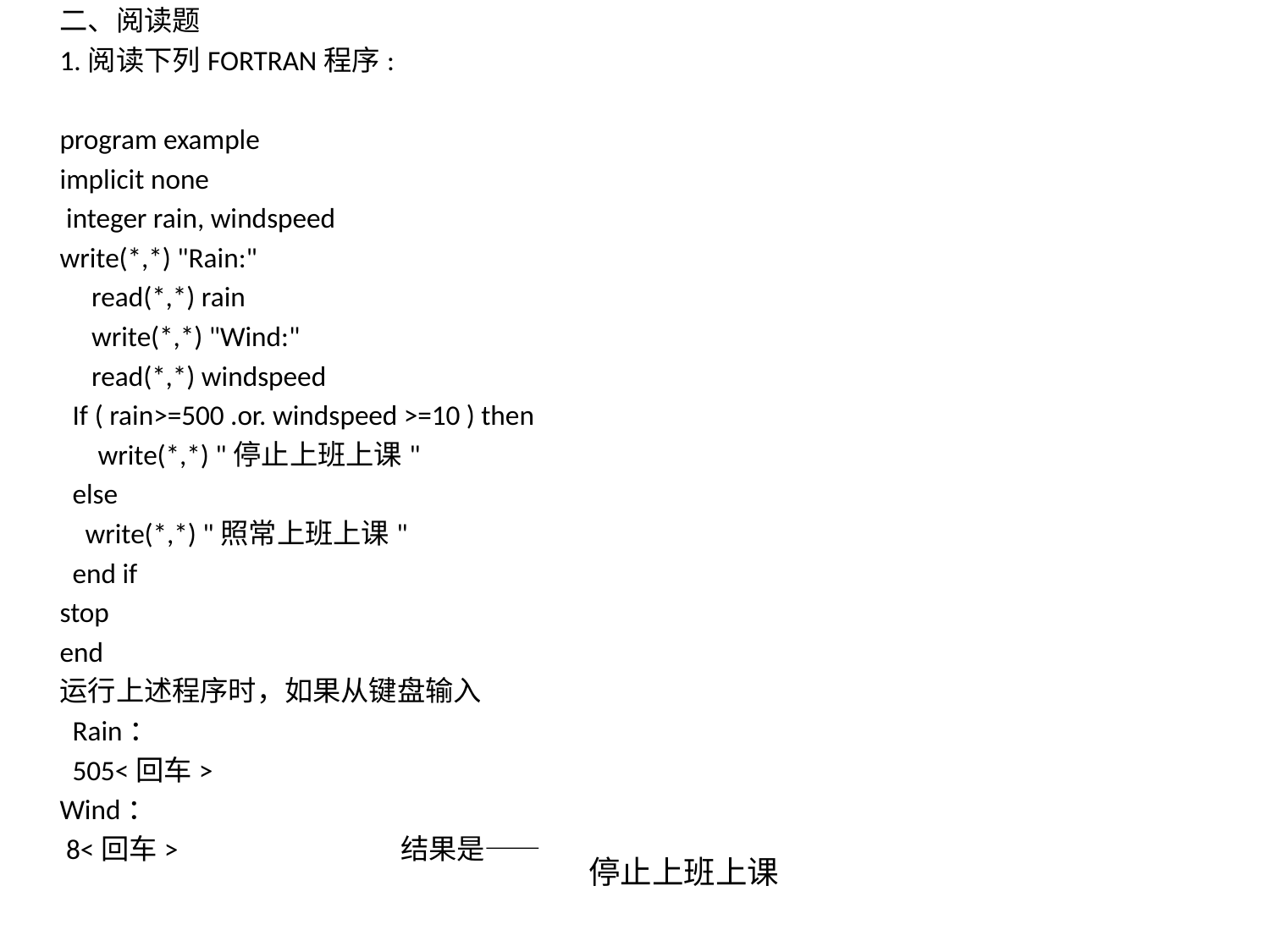

二、阅读题
1.阅读下列FORTRAN程序:

program example
implicit none
 integer rain, windspeed
write(*,*) "Rain:"
     read(*,*) rain
     write(*,*) "Wind:"
     read(*,*) windspeed
  If ( rain>=500 .or. windspeed >=10 ) then
      write(*,*) "停止上班上课"
  else
    write(*,*) "照常上班上课"
  end if
stop
end
运行上述程序时，如果从键盘输入
  Rain：
  505<回车>
Wind：
 8<回车>                                  结果是——
停止上班上课